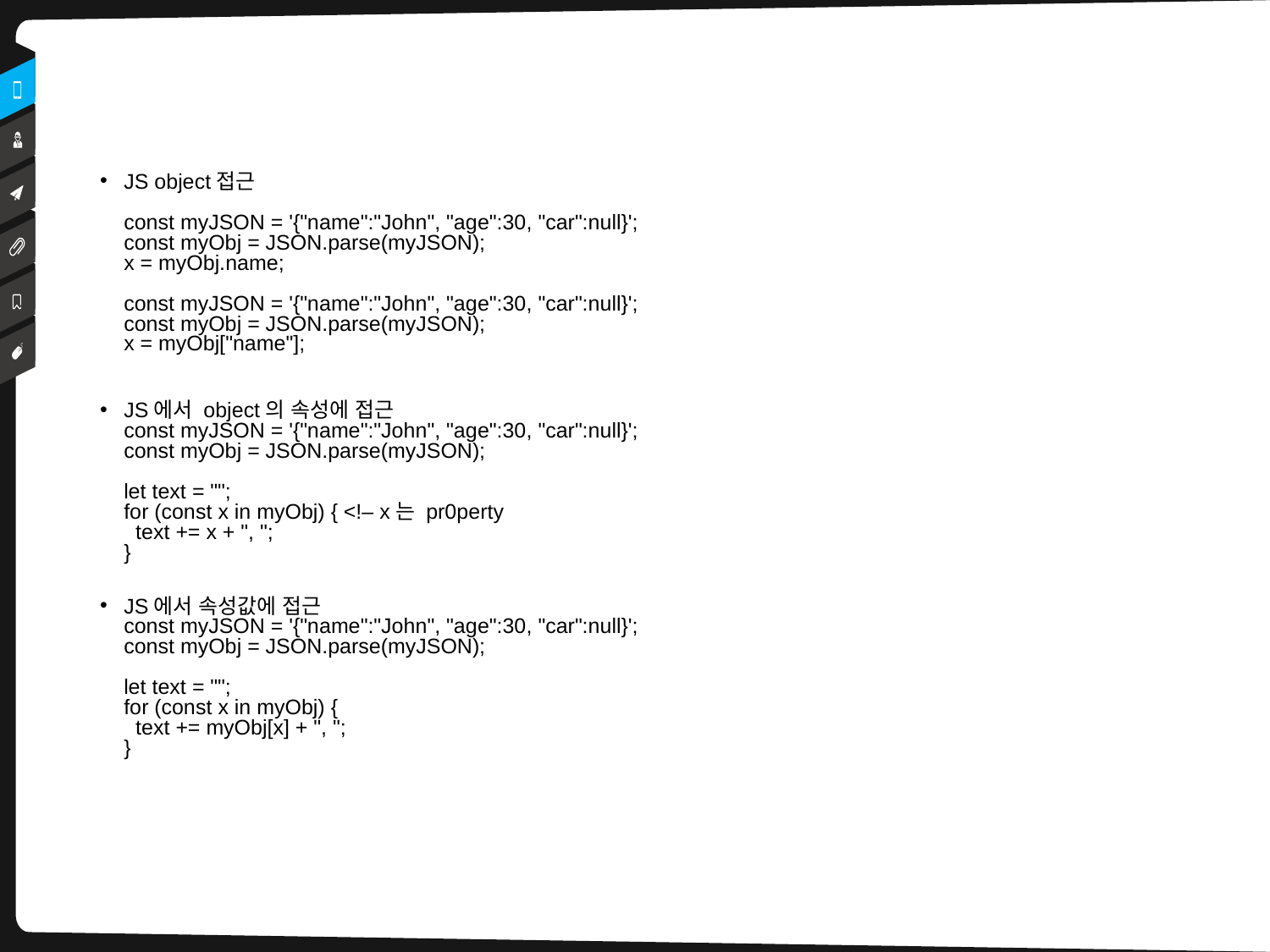

JS object접근
const myJSON = '{"name":"John", "age":30, "car":null}';
const myObj = JSON.parse(myJSON);
x = myObj.name;
const myJSON = '{"name":"John", "age":30, "car":null}';
const myObj = JSON.parse(myJSON);
x = myObj["name"];

JS에서 object의 속성에 접근
const myJSON = '{"name":"John", "age":30, "car":null}';
const myObj = JSON.parse(myJSON);
let text = "";
for (const x in myObj) { <!– x는 pr0perty
  text += x + ", ";
}
JS에서 속성값에 접근
const myJSON = '{"name":"John", "age":30, "car":null}';
const myObj = JSON.parse(myJSON);
let text = "";
for (const x in myObj) {
  text += myObj[x] + ", ";
}